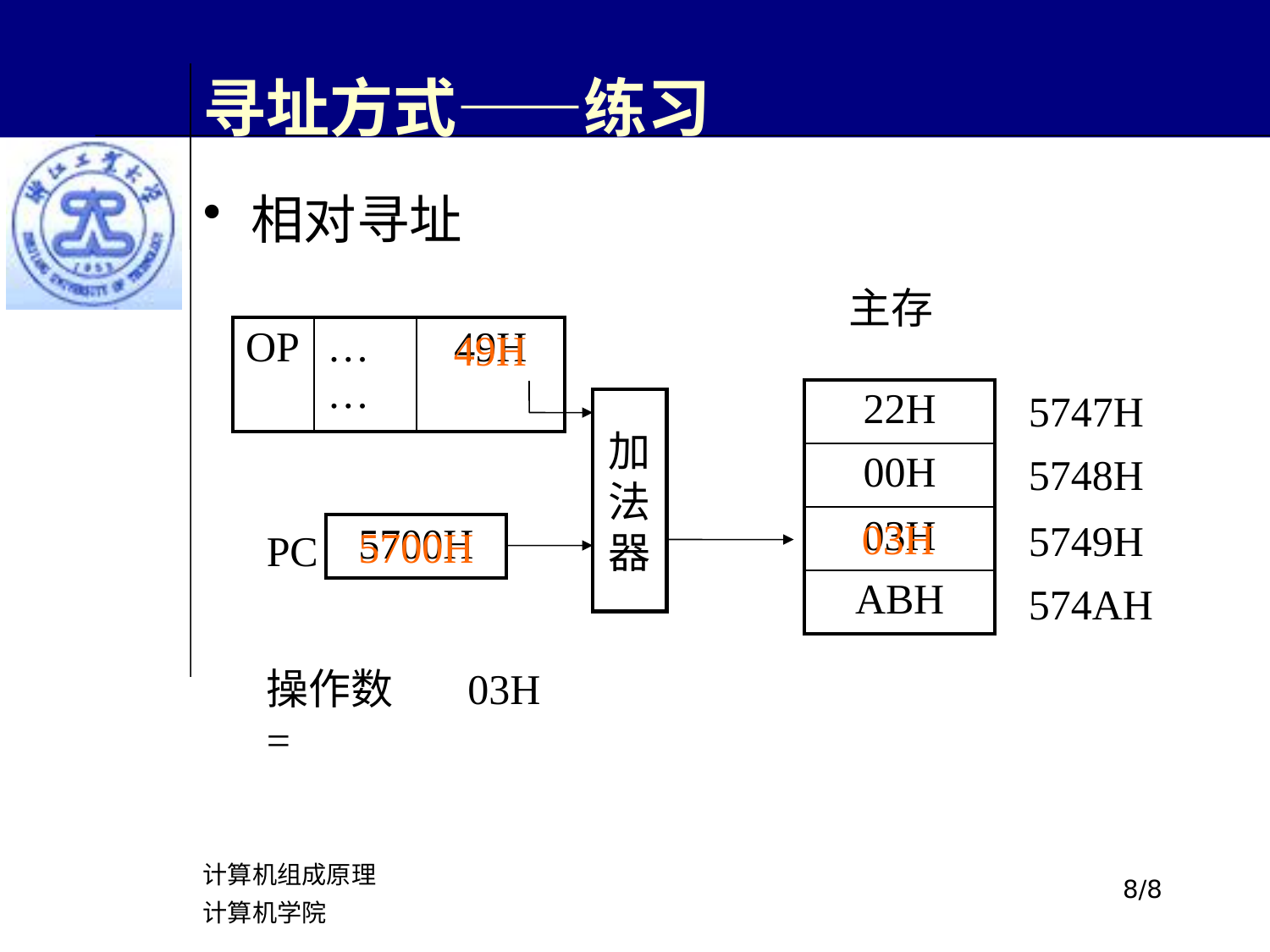

# 寻址方式——练习
相对寻址
主存
| OP | …… | 49H |
| --- | --- | --- |
49H
5747H
| 22H |
| --- |
| 00H |
| 03H |
| ABH |

加
法
器
5748H
03H
5749H
5700H
| 5700H |
| --- |
PC

574AH
操作数 =
03H
计算机组成原理
计算机学院

8/8